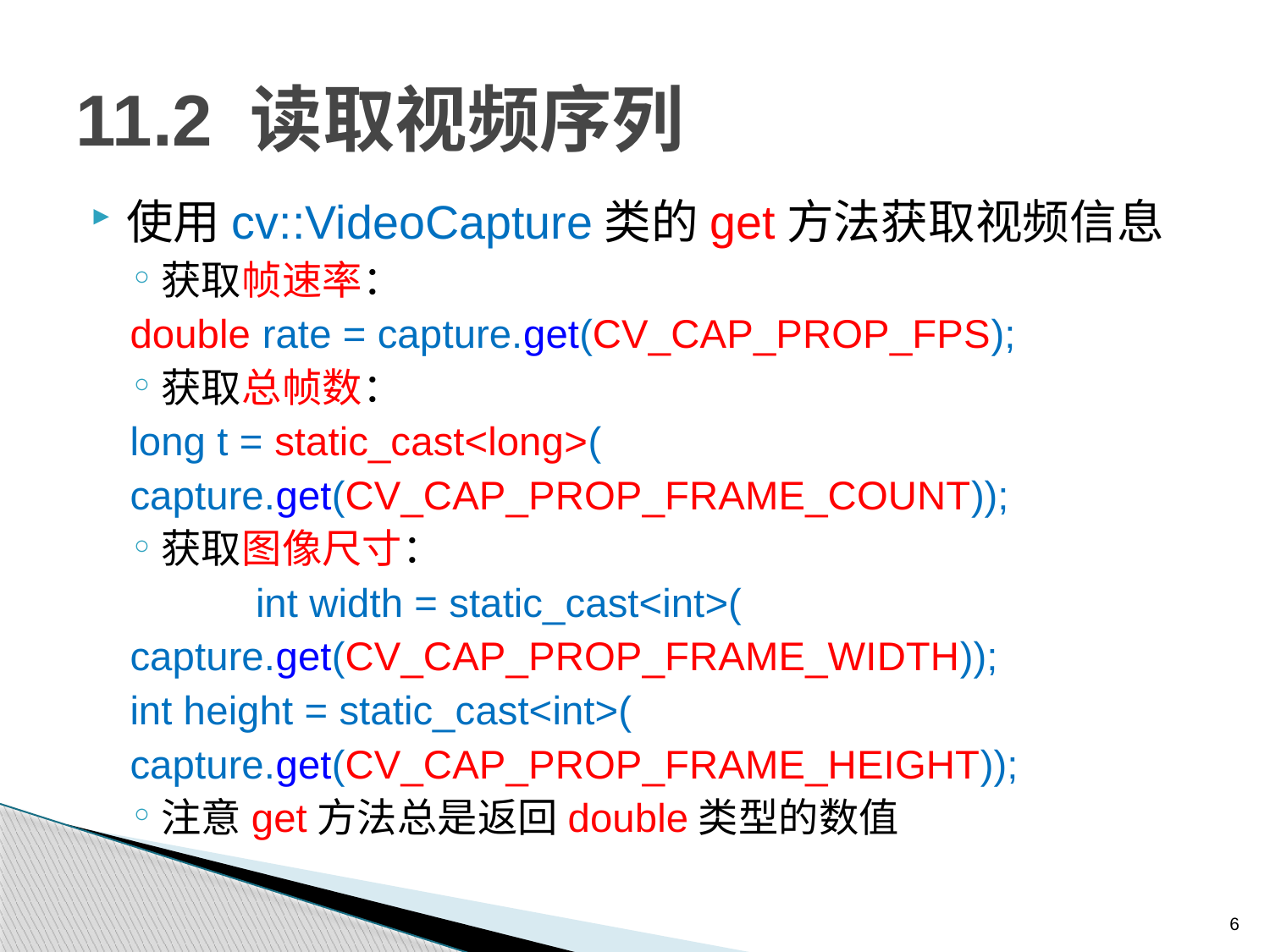

# 11.2 读取视频序列
使用cv::VideoCapture类的get方法获取视频信息
获取帧速率：
	double rate = capture.get(CV_CAP_PROP_FPS);
获取总帧数：
	long t = static_cast<long>(
		capture.get(CV_CAP_PROP_FRAME_COUNT));
获取图像尺寸：
 	int width = static_cast<int>(
		capture.get(CV_CAP_PROP_FRAME_WIDTH));
	int height = static_cast<int>(
		capture.get(CV_CAP_PROP_FRAME_HEIGHT));
注意get方法总是返回double类型的数值
6